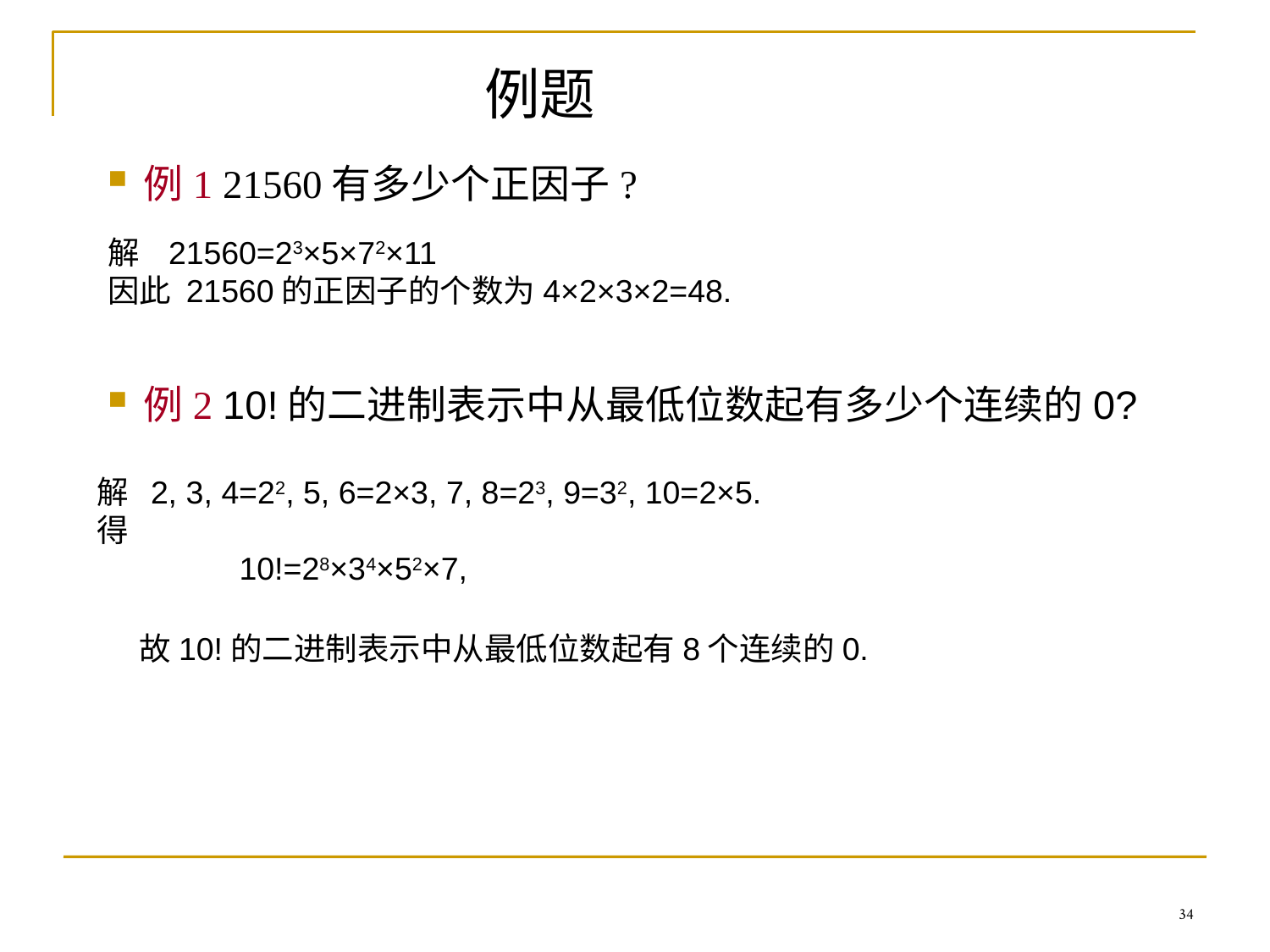

# 例题
例1 21560有多少个正因子?
解   21560=23×5×72×11
因此 21560的正因子的个数为4×2×3×2=48.
例2 10!的二进制表示中从最低位数起有多少个连续的0?
解  2, 3, 4=22, 5, 6=2×3, 7, 8=23, 9=32, 10=2×5.
得
                10!=28×34×52×7,
故10!的二进制表示中从最低位数起有8个连续的0.
34